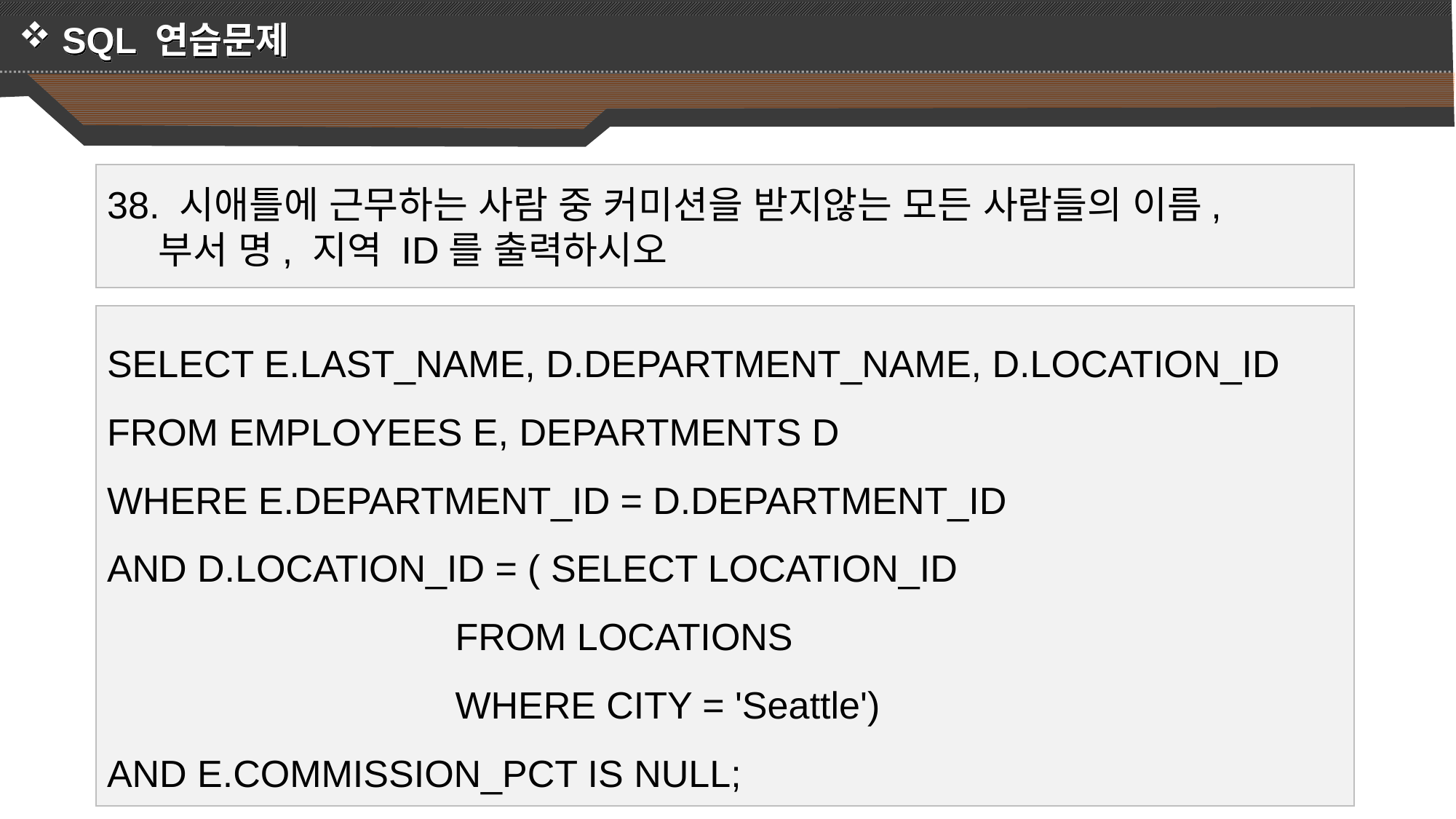

SQL 연습문제

38. 시애틀에 근무하는 사람 중 커미션을 받지않는 모든 사람들의 이름,
    부서 명, 지역 ID를 출력하시오
SELECT E.LAST_NAME, D.DEPARTMENT_NAME, D.LOCATION_ID
FROM EMPLOYEES E, DEPARTMENTS D
WHERE E.DEPARTMENT_ID = D.DEPARTMENT_ID
AND D.LOCATION_ID = ( SELECT LOCATION_ID
                                 FROM LOCATIONS
                                 WHERE CITY = 'Seattle')
AND E.COMMISSION_PCT IS NULL;